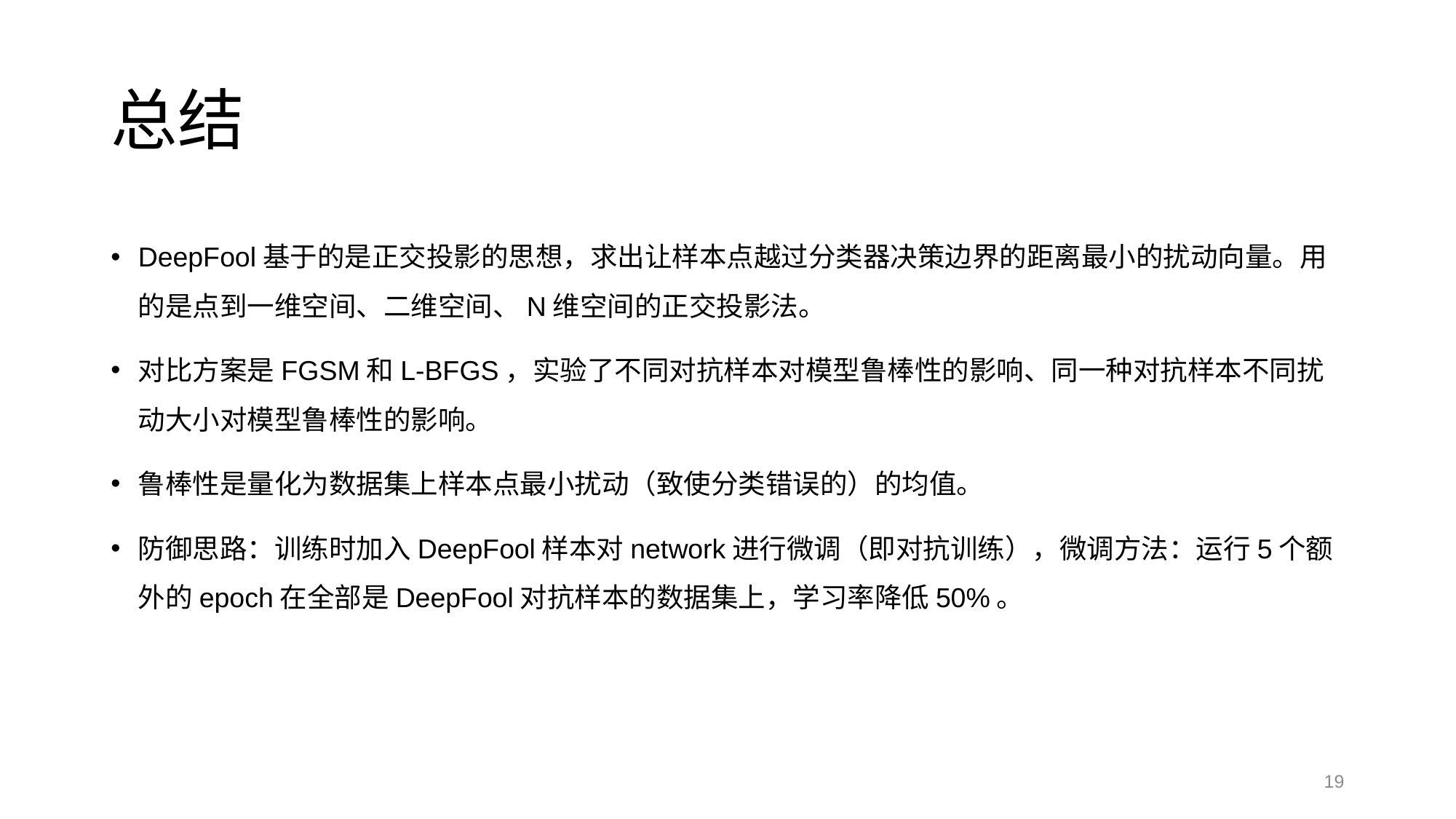

# 总结
DeepFool基于的是正交投影的思想，求出让样本点越过分类器决策边界的距离最小的扰动向量。用的是点到一维空间、二维空间、N维空间的正交投影法。
对比方案是FGSM和L-BFGS，实验了不同对抗样本对模型鲁棒性的影响、同一种对抗样本不同扰动大小对模型鲁棒性的影响。
鲁棒性是量化为数据集上样本点最小扰动（致使分类错误的）的均值。
防御思路：训练时加入DeepFool样本对network进行微调（即对抗训练），微调方法：运行5个额外的epoch在全部是DeepFool对抗样本的数据集上，学习率降低50%。
19